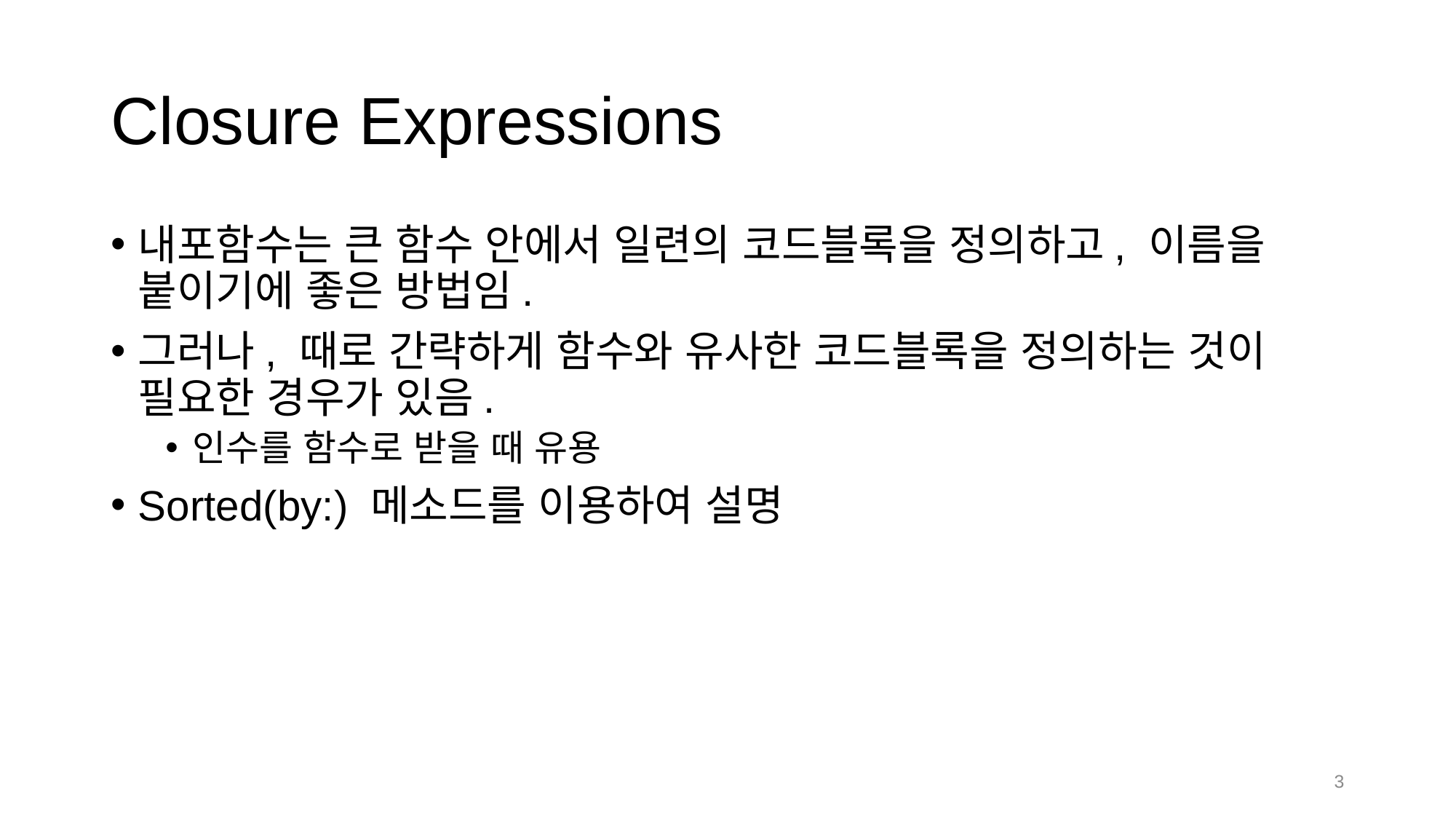

# Closure Expressions
내포함수는 큰 함수 안에서 일련의 코드블록을 정의하고, 이름을 붙이기에 좋은 방법임.
그러나, 때로 간략하게 함수와 유사한 코드블록을 정의하는 것이 필요한 경우가 있음.
인수를 함수로 받을 때 유용
Sorted(by:) 메소드를 이용하여 설명

3